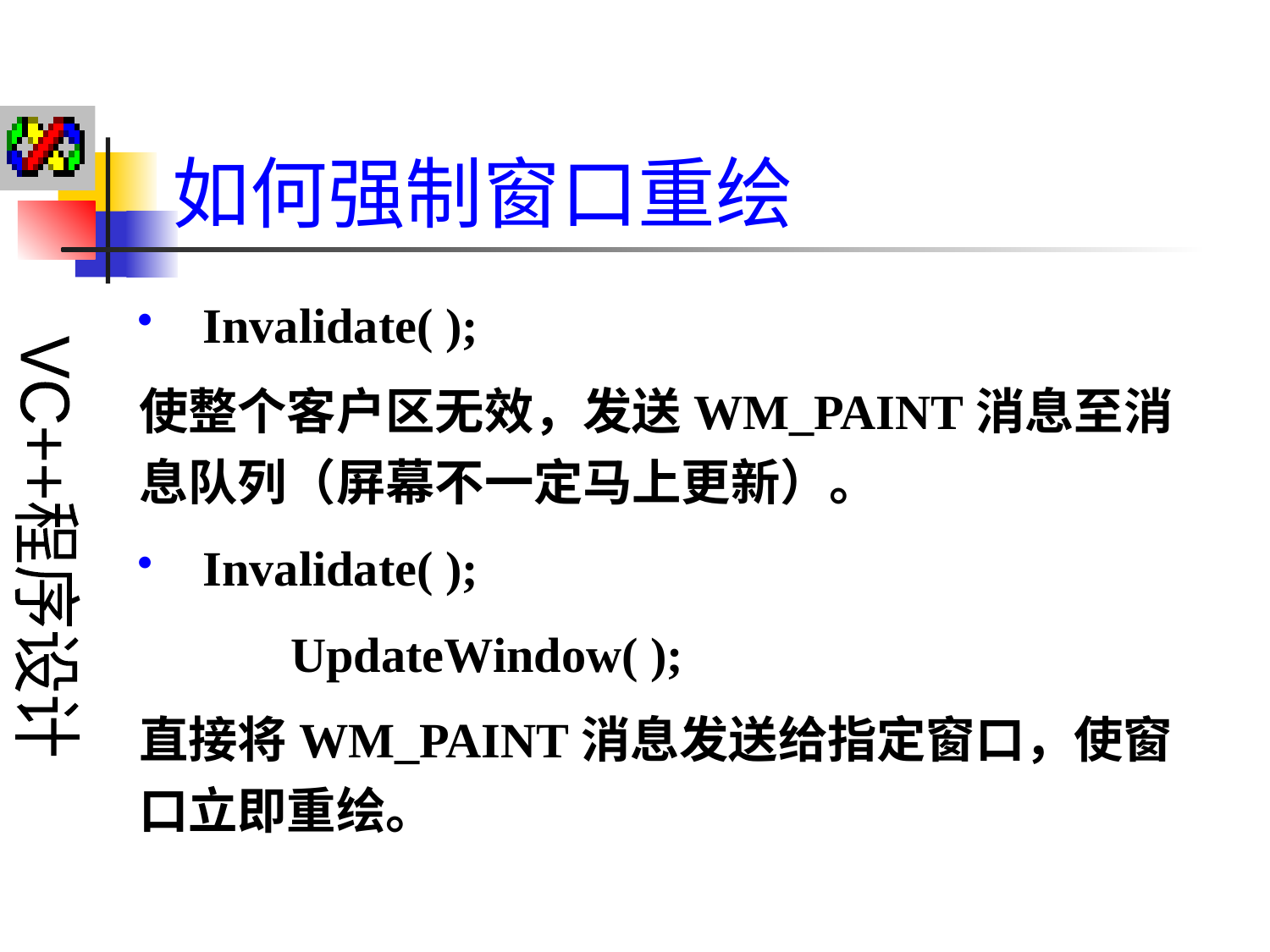

# 如何强制窗口重绘
Invalidate( );
使整个客户区无效，发送WM_PAINT消息至消息队列（屏幕不一定马上更新）。
Invalidate( );
	  UpdateWindow( );
直接将WM_PAINT消息发送给指定窗口，使窗口立即重绘。